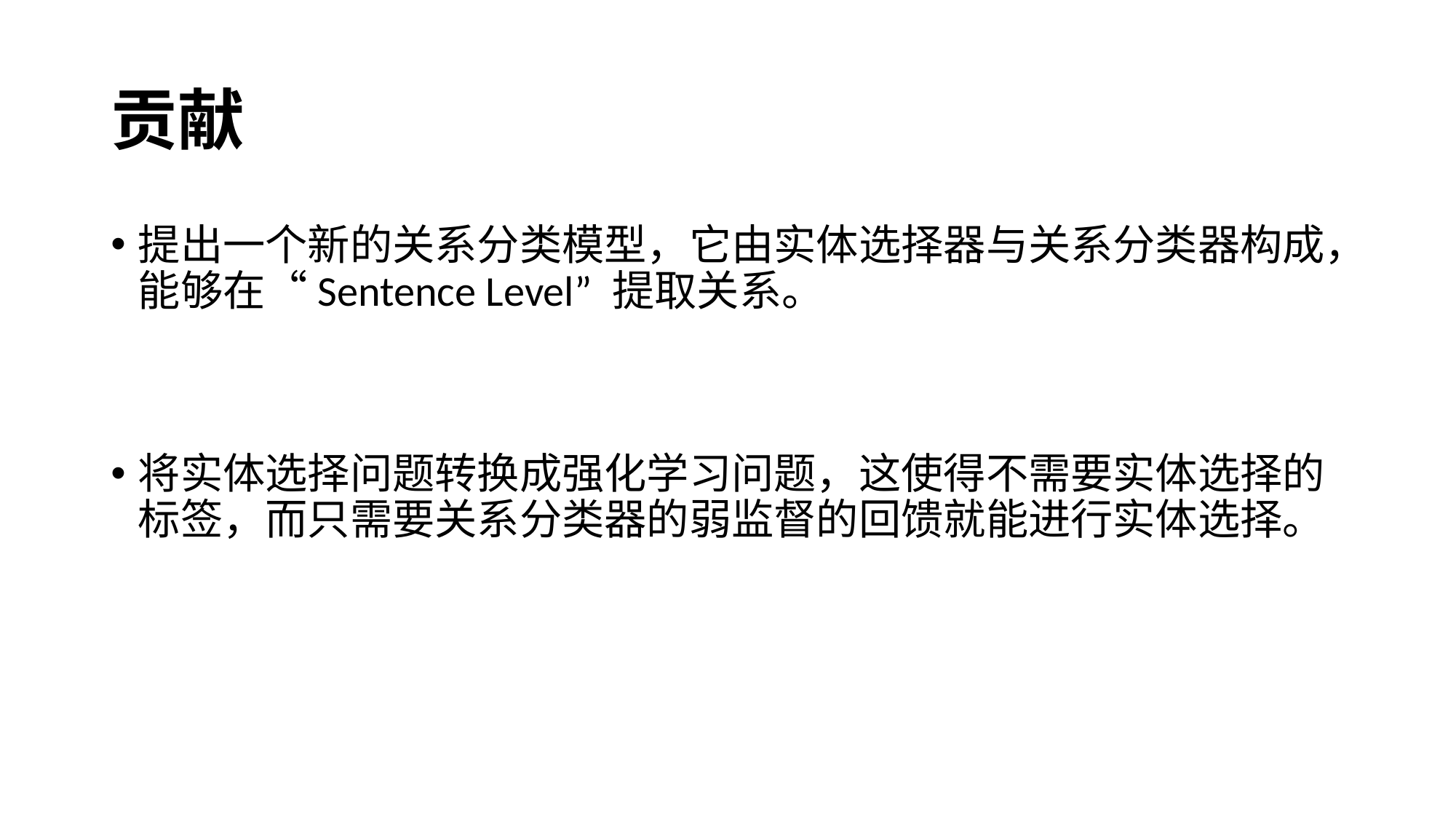

# 贡献
提出一个新的关系分类模型，它由实体选择器与关系分类器构成，能够在“Sentence Level” 提取关系。

将实体选择问题转换成强化学习问题，这使得不需要实体选择的标签，而只需要关系分类器的弱监督的回馈就能进行实体选择。